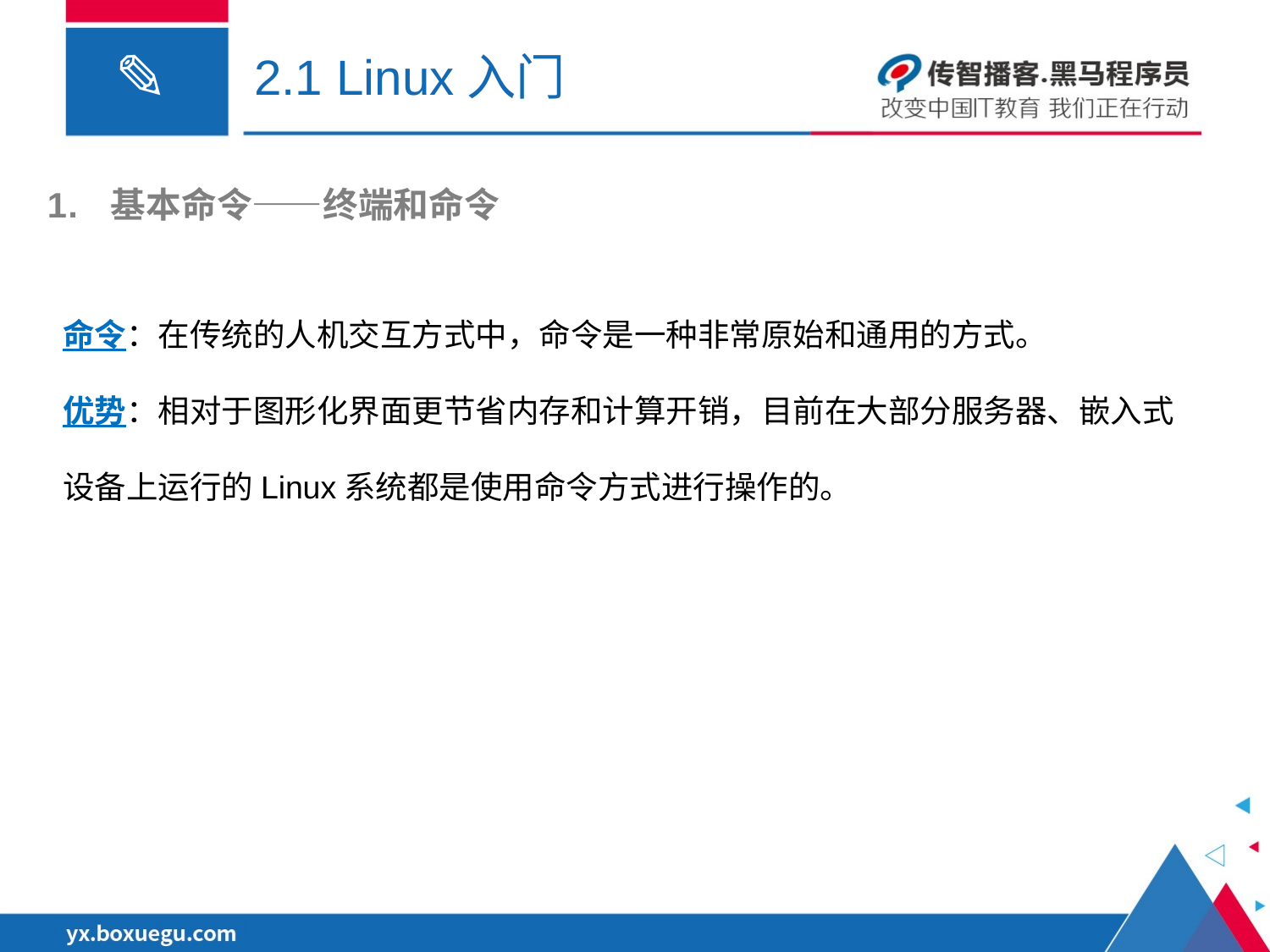

# 2.1 Linux入门
基本命令——终端和命令
命令：在传统的人机交互方式中，命令是一种非常原始和通用的方式。
优势：相对于图形化界面更节省内存和计算开销，目前在大部分服务器、嵌入式设备上运行的Linux系统都是使用命令方式进行操作的。